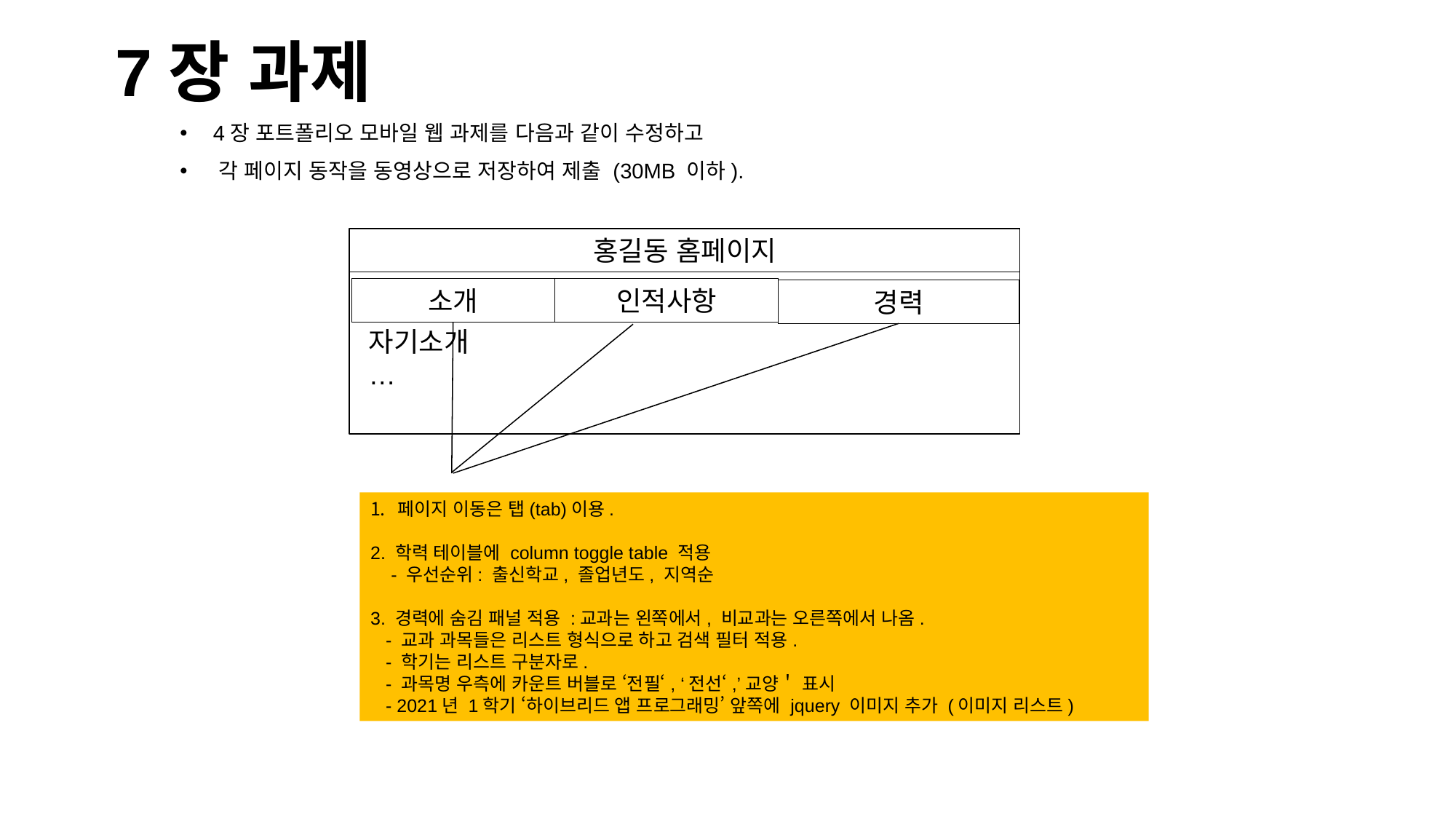

# 7장 과제
 4장 포트폴리오 모바일 웹 과제를 다음과 같이 수정하고
 각 페이지 동작을 동영상으로 저장하여 제출 (30MB 이하).
홍길동 홈페이지

소개
인적사항
경력
자기소개
…
페이지 이동은 탭(tab)이용.

2. 학력 테이블에 column toggle table 적용
    - 우선순위: 출신학교, 졸업년도, 지역순

3. 경력에 숨김 패널 적용 :교과는 왼쪽에서, 비교과는 오른쪽에서 나옴.
   - 교과 과목들은 리스트 형식으로 하고 검색 필터 적용.
   - 학기는 리스트 구분자로.
   - 과목명 우측에 카운트 버블로 ‘전필‘, ‘전선‘,’교양＇ 표시
   - 2021년 1학기 ‘하이브리드 앱 프로그래밍’ 앞쪽에 jquery 이미지 추가 (이미지 리스트)